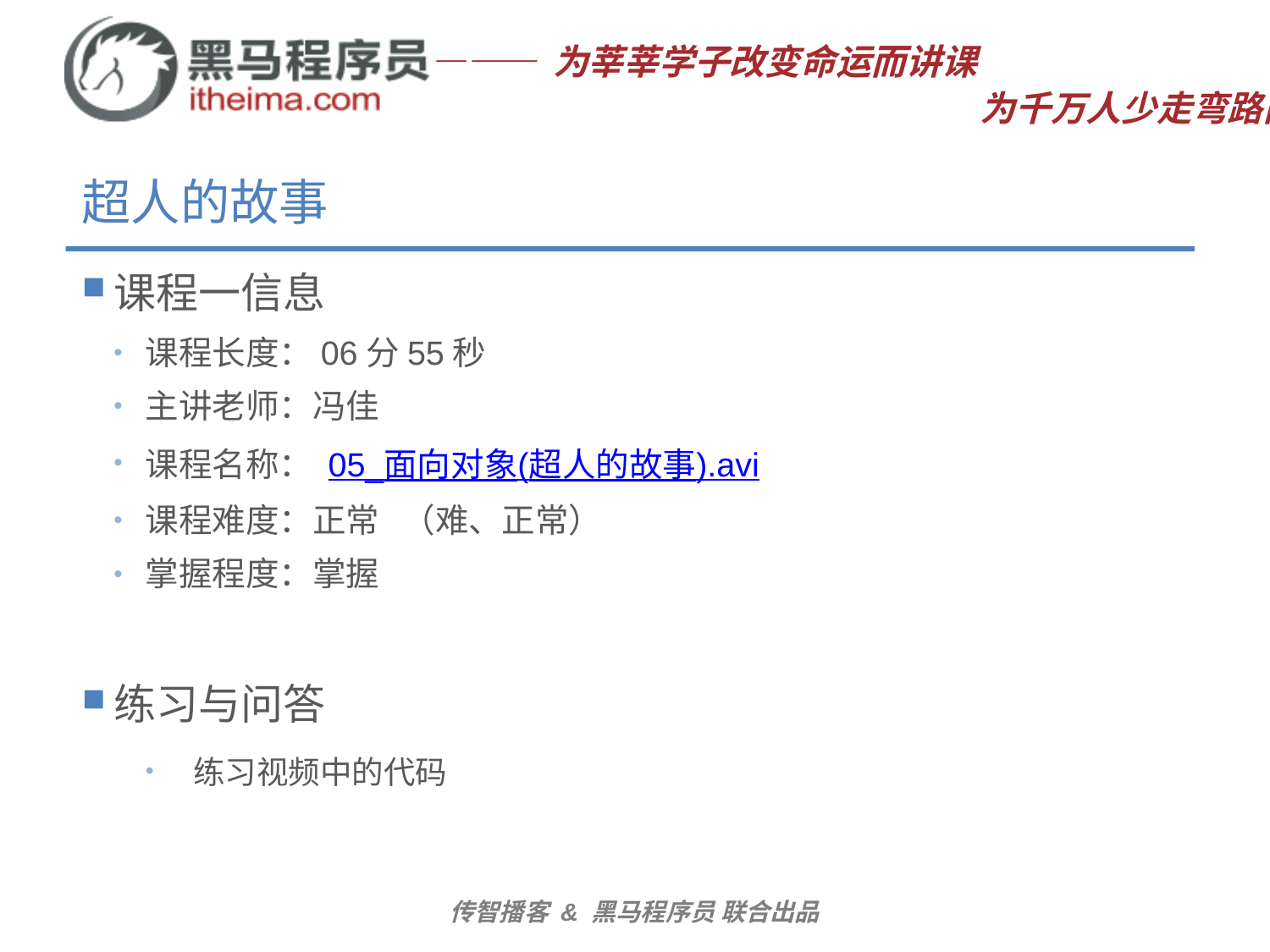

# 超人的故事
课程一信息
课程长度：06分55秒
主讲老师：冯佳
课程名称： 05_面向对象(超人的故事).avi
课程难度：正常   （难、正常）
掌握程度：掌握

练习与问答
练习视频中的代码